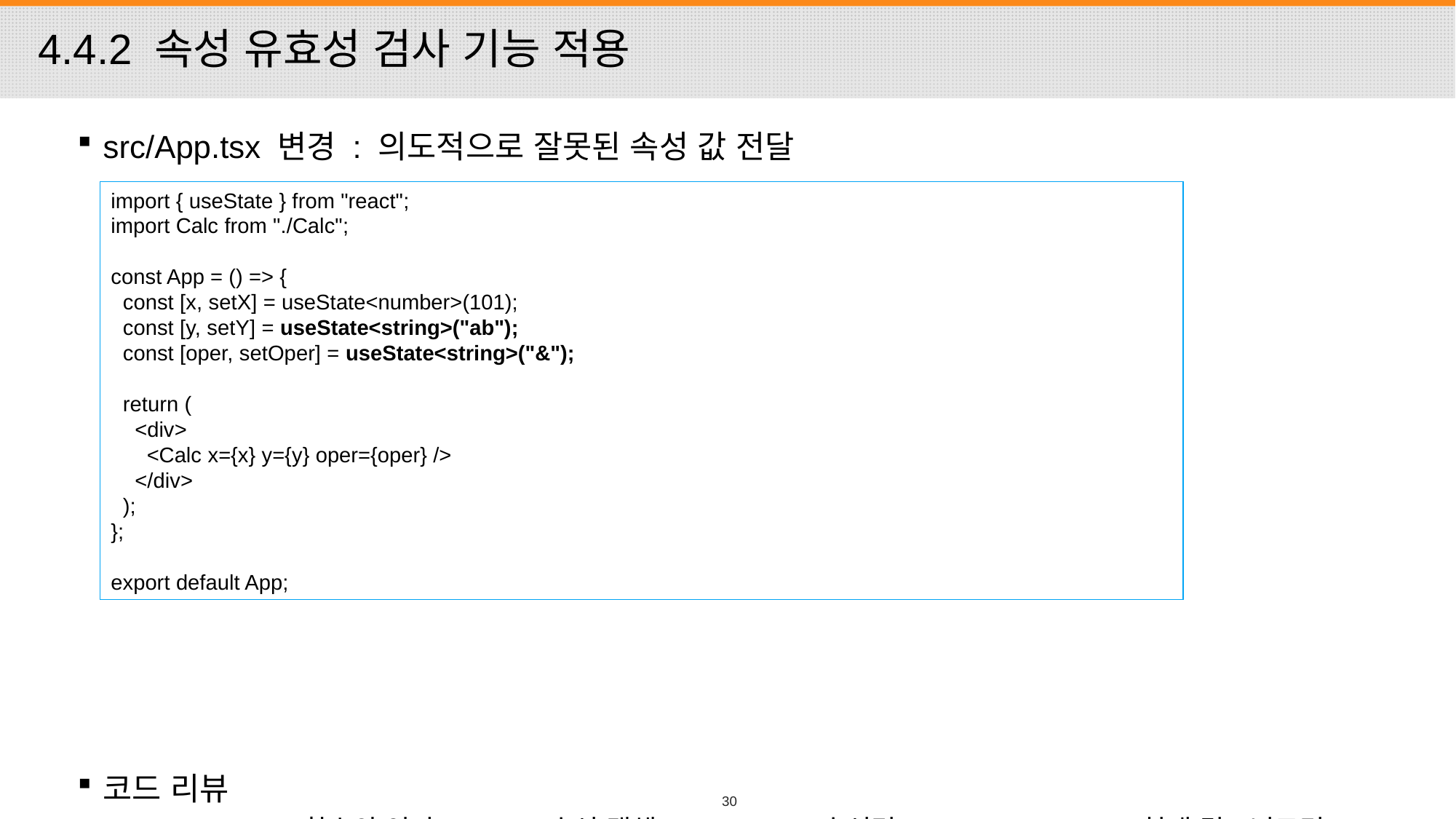

# 4.4.2 속성 유효성 검사 기능 적용
src/App.tsx 변경 : 의도적으로 잘못된 속성 값 전달

코드 리뷰
calcChecker 함수의 인자 : props-속성 객체, propName-속성명, componentName-현재 컴포넌트명
이 함수에서 에러 객체가 던져지면 잘못된 속성으로 간주함.
PropTypes.number.isRequired : number 타입, 필수 입력 여부 설정

import { useState } from "react";
import Calc from "./Calc";

const App = () => {
  const [x, setX] = useState<number>(101);
  const [y, setY] = useState<string>("ab");
  const [oper, setOper] = useState<string>("&");

  return (
    <div>
      <Calc x={x} y={y} oper={oper} />
    </div>
  );
};

export default App;